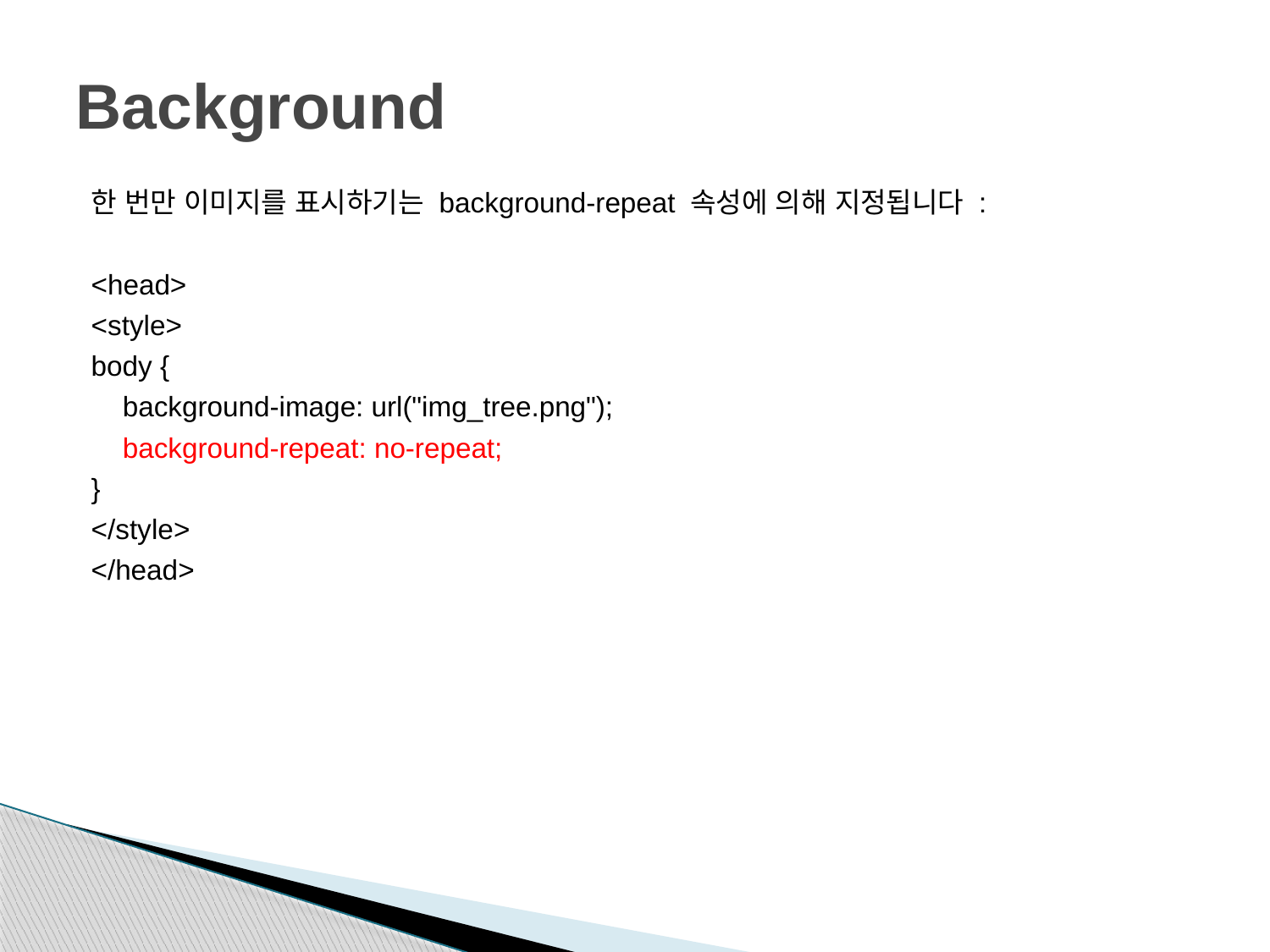

# Background
한 번만 이미지를 표시하기는 background-repeat 속성에 의해 지정됩니다 :

<head>
<style>
body {
    background-image: url("img_tree.png");
    background-repeat: no-repeat;
}
</style>
</head>